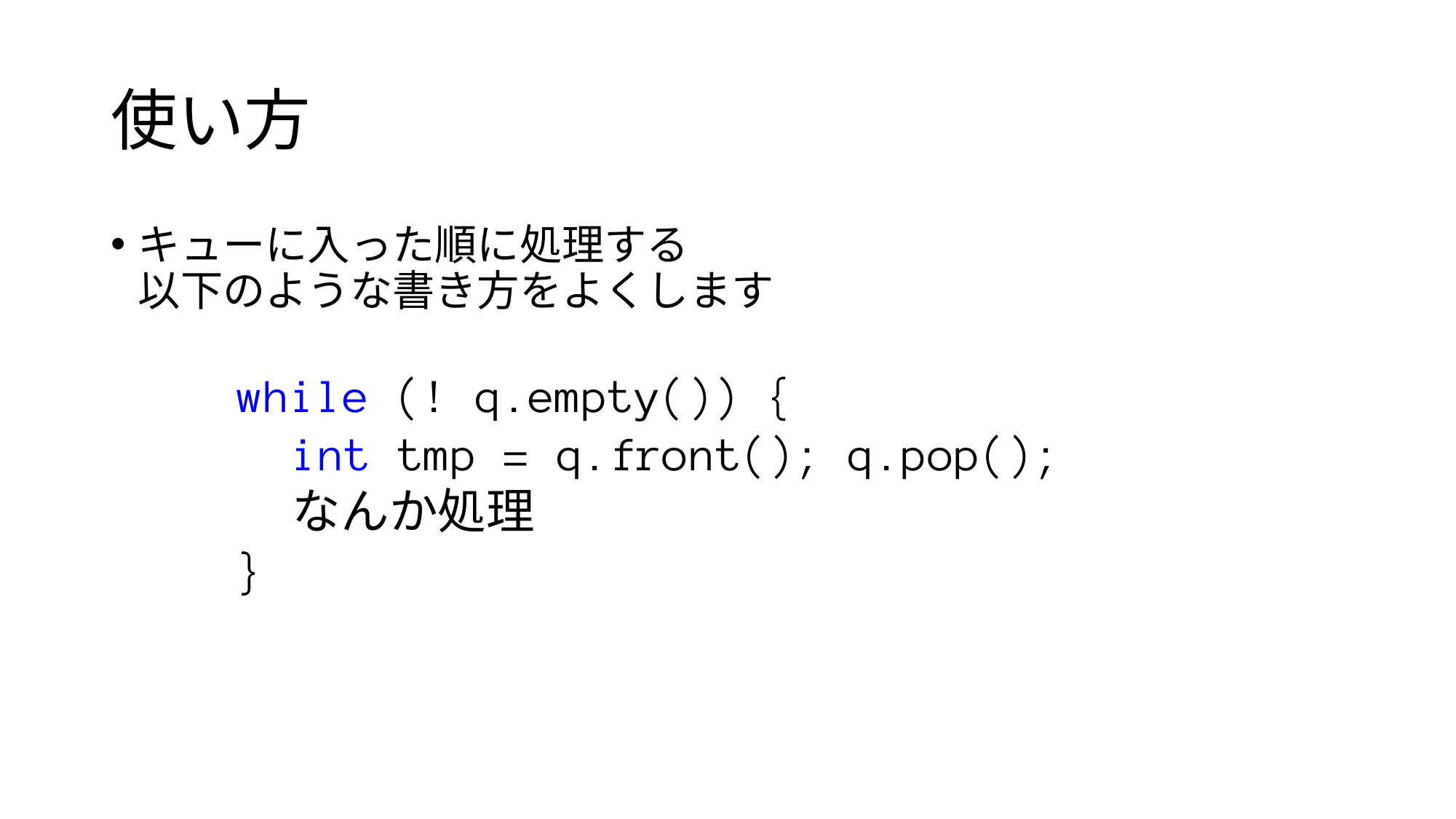

# 使い方
キューに入った順に処理する
以下のような書き方をよくします
while (! q.empty()) {
int tmp = q.front(); q.pop();
なんか処理
}